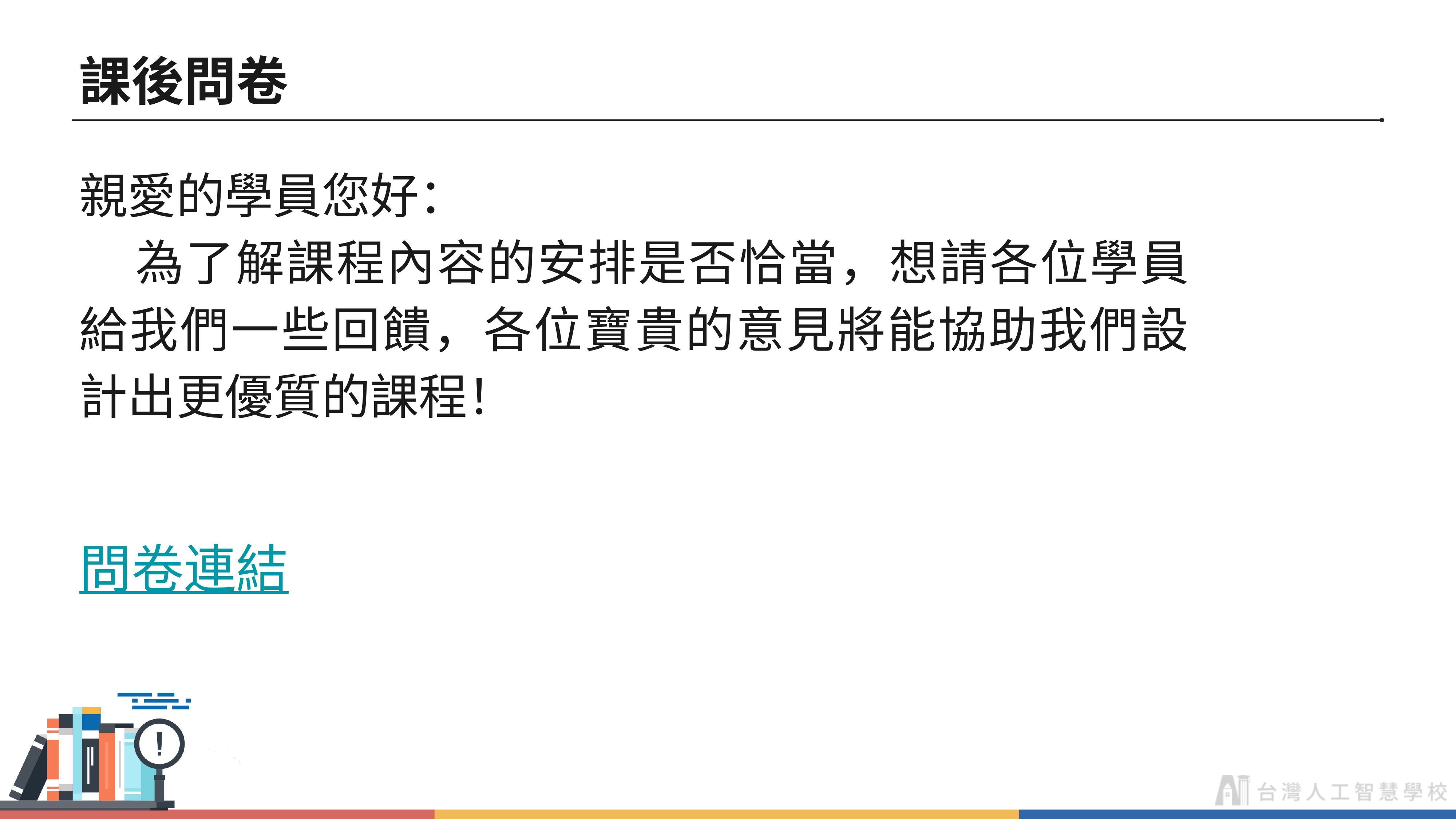

# 課後問卷
親愛的學員您好：
	為了解課程內容的安排是否恰當，想請各位學員給我們一些回饋，各位寶貴的意見將能協助我們設計出更優質的課程！

問卷連結